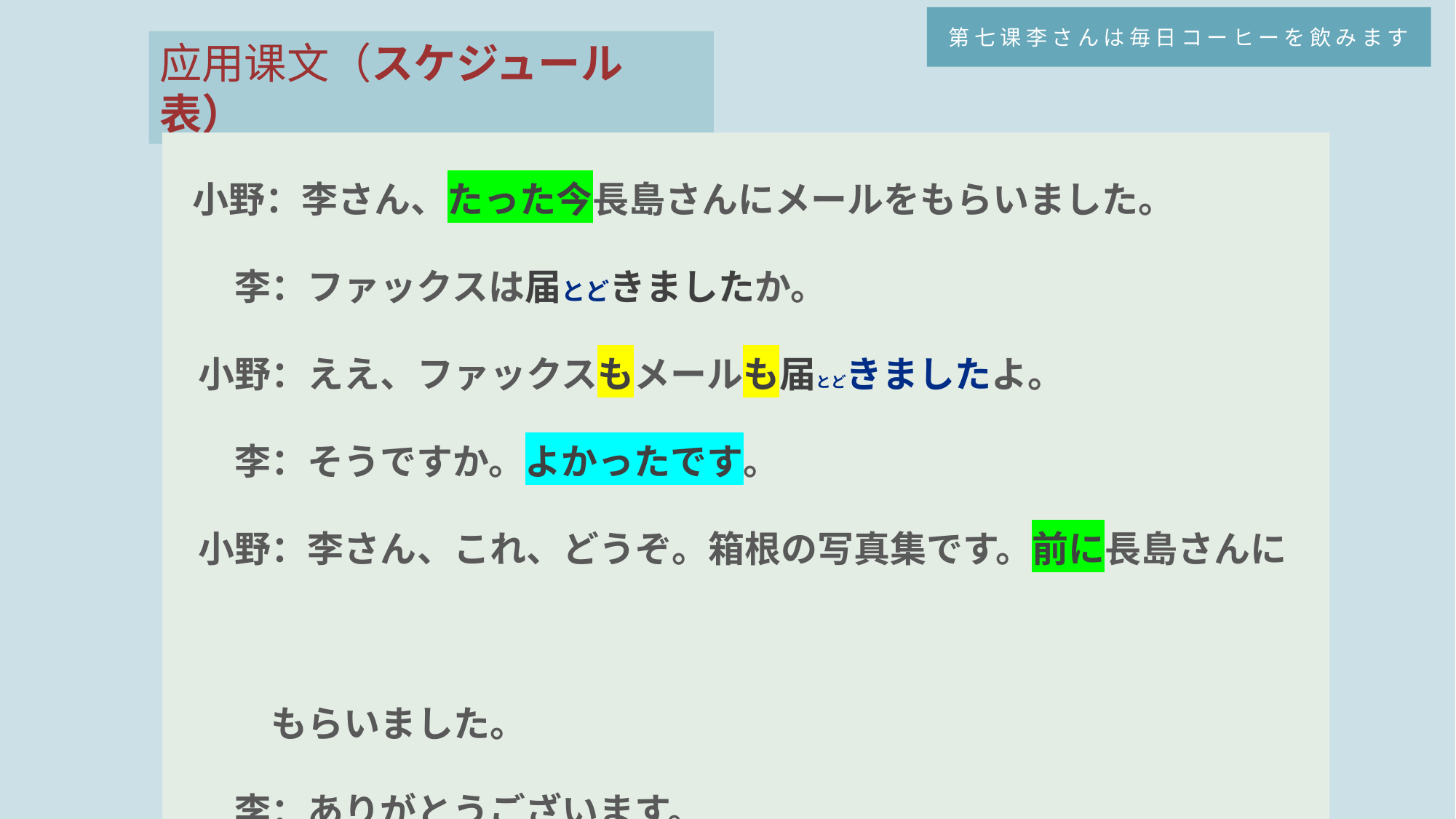

第七课李さんは毎日コーヒーを飲みます
应用课文（スケジュール表）
　小野：李さん、たった今長島さんにメールをもらいました。
　　李：ファックスは届とどきましたか。
　小野：ええ、ファックスもメールも届とどきましたよ。
　　李：そうですか。よかったです。
　小野：李さん、これ、どうぞ。箱根の写真集です。前に長島さんに
　　　もらいました。
　　李：ありがとうございます。